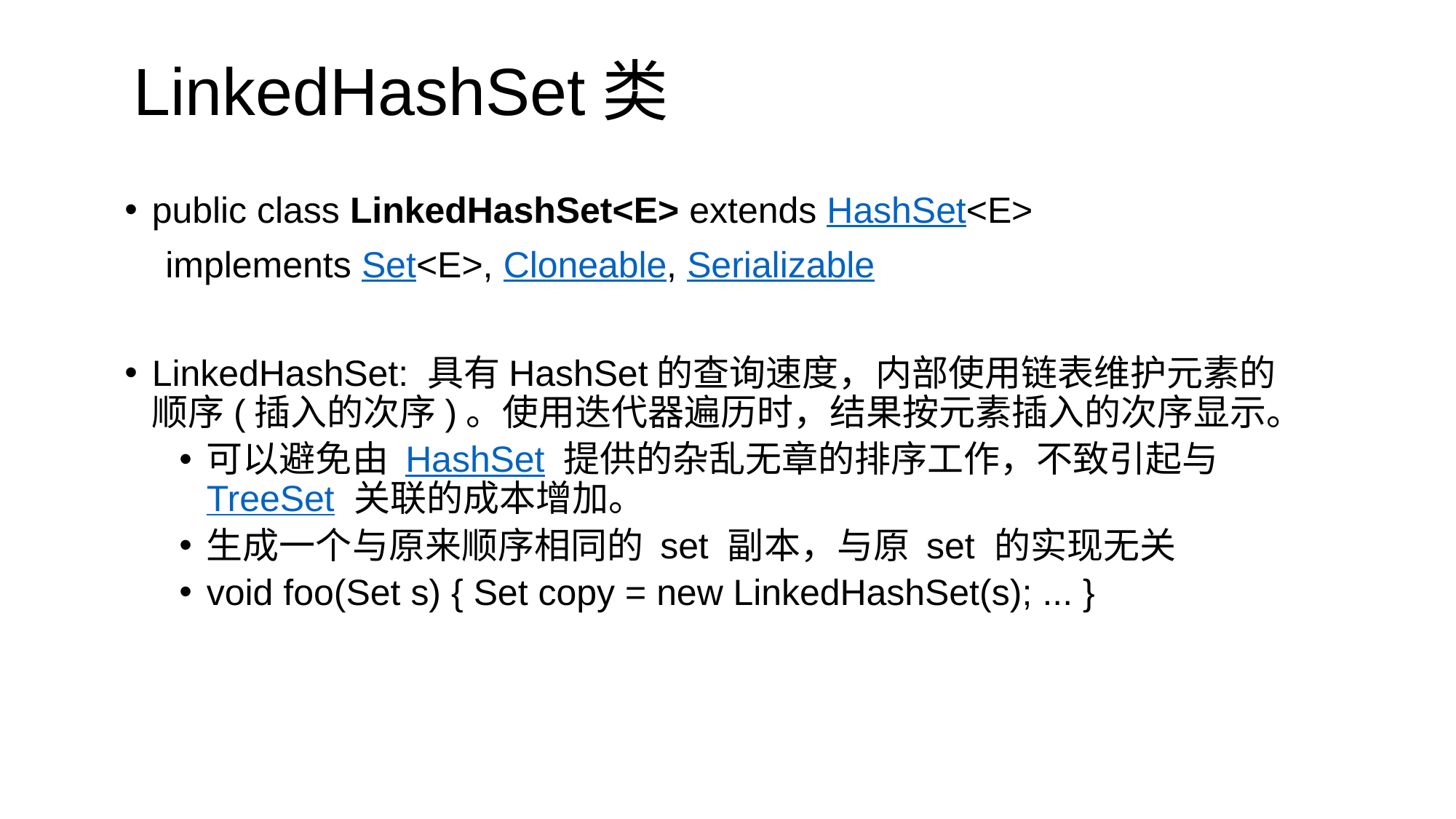

# LinkedHashSet类
public class LinkedHashSet<E> extends HashSet<E>
    implements Set<E>, Cloneable, Serializable

LinkedHashSet: 具有HashSet的查询速度，内部使用链表维护元素的顺序(插入的次序)。使用迭代器遍历时，结果按元素插入的次序显示。
可以避免由 HashSet 提供的杂乱无章的排序工作，不致引起与 TreeSet 关联的成本增加。
生成一个与原来顺序相同的 set 副本，与原 set 的实现无关
void foo(Set s) { Set copy = new LinkedHashSet(s); ... }